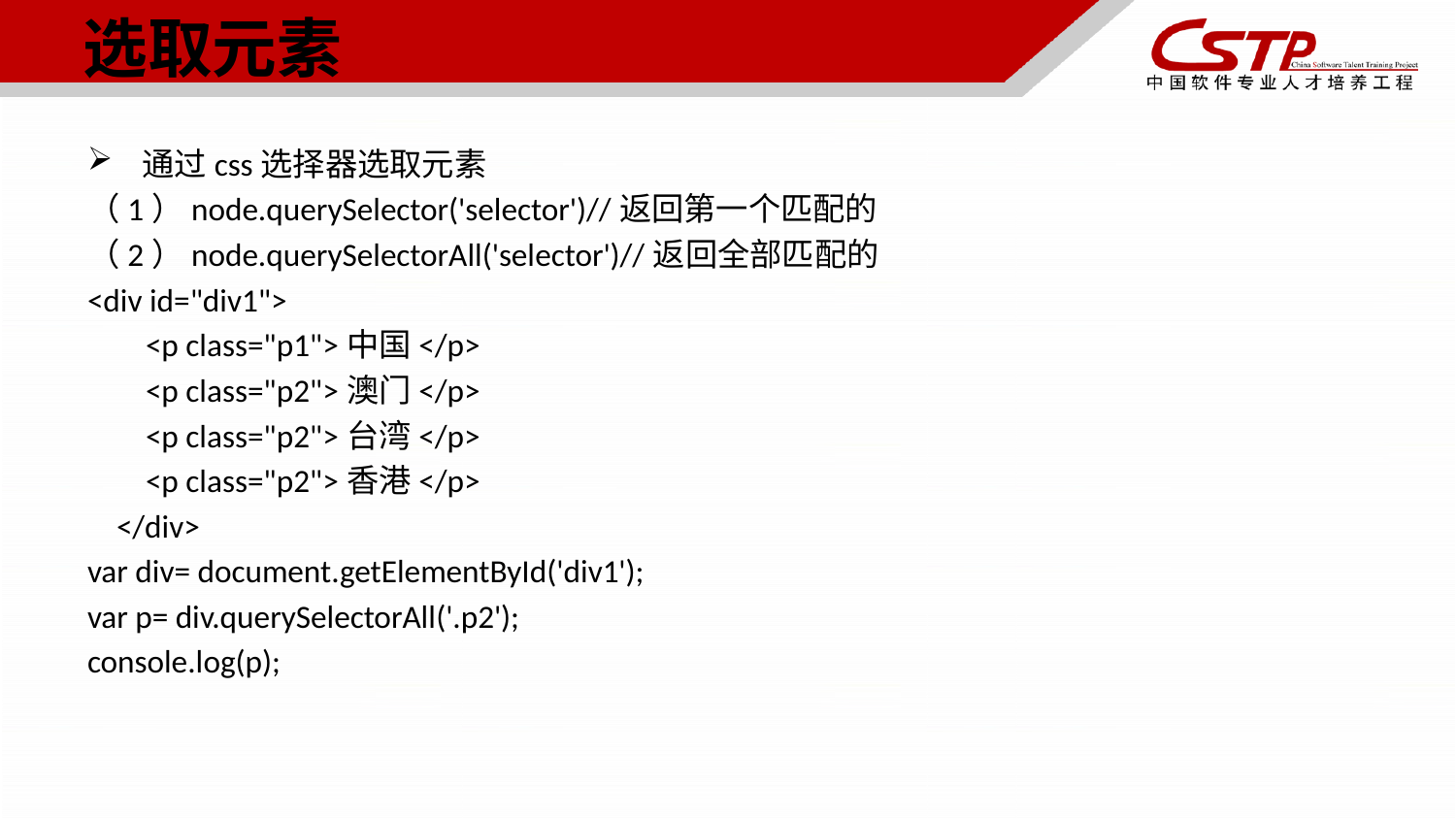

# 选取元素
通过css选择器选取元素
（1）node.querySelector('selector')//返回第一个匹配的
（2）node.querySelectorAll('selector')//返回全部匹配的
<div id="div1">
        <p class="p1">中国</p>
        <p class="p2">澳门</p>
        <p class="p2">台湾</p>
        <p class="p2">香港</p>
    </div>
var div= document.getElementById('div1');
var p= div.querySelectorAll('.p2');
console.log(p);